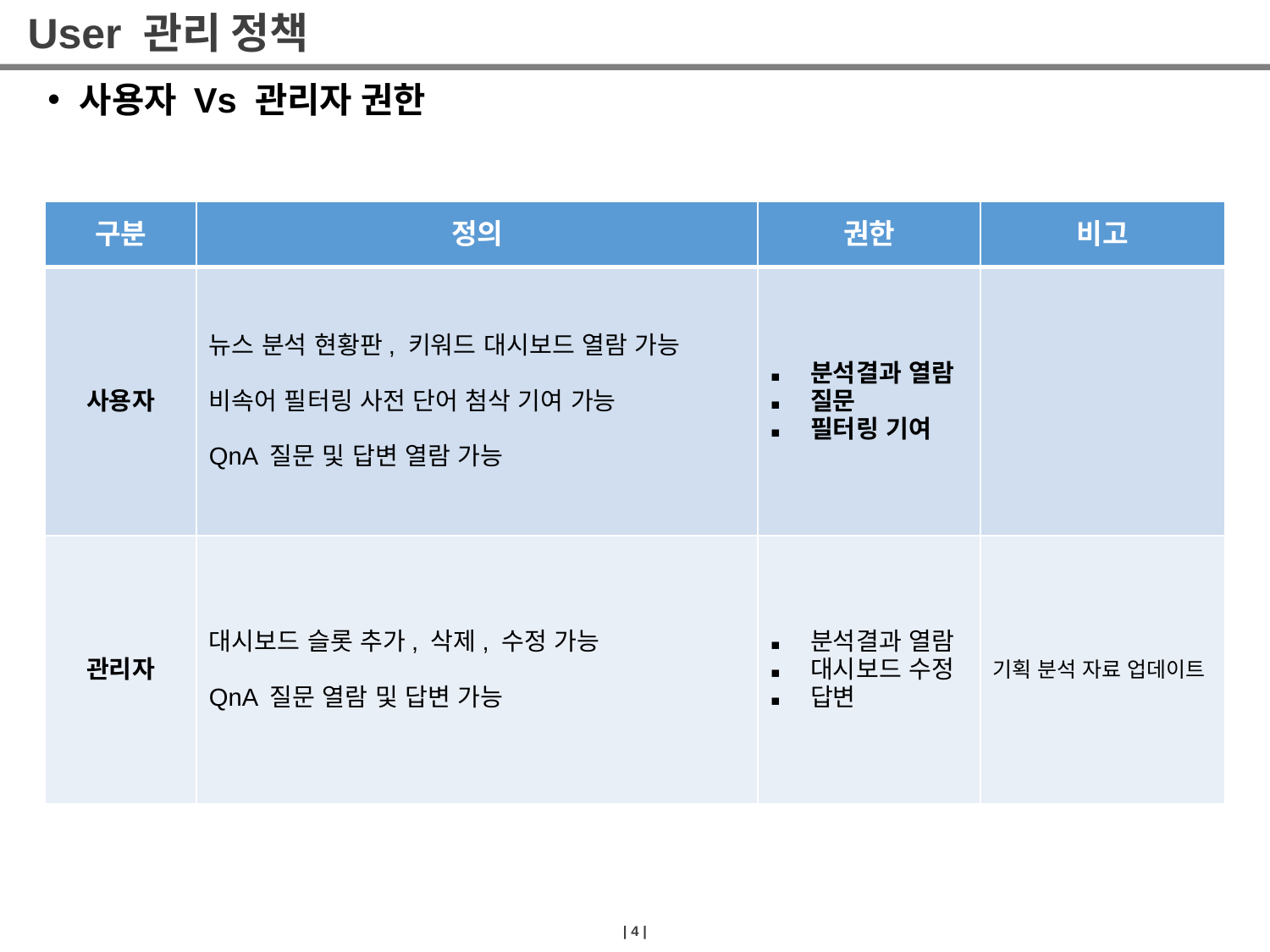

# User 관리 정책
사용자 Vs 관리자 권한
| 구분 | 정의 | 권한 | 비고 |
| --- | --- | --- | --- |
| 사용자 | 뉴스 분석 현황판, 키워드 대시보드 열람 가능 비속어 필터링 사전 단어 첨삭 기여 가능 QnA 질문 및 답변 열람 가능 | 분석결과 열람 질문 필터링 기여 |  |
| 관리자 | 대시보드 슬롯 추가, 삭제, 수정 가능 QnA 질문 열람 및 답변 가능 | 분석결과 열람 대시보드 수정 답변 | 기획 분석 자료 업데이트 |
| 4 |